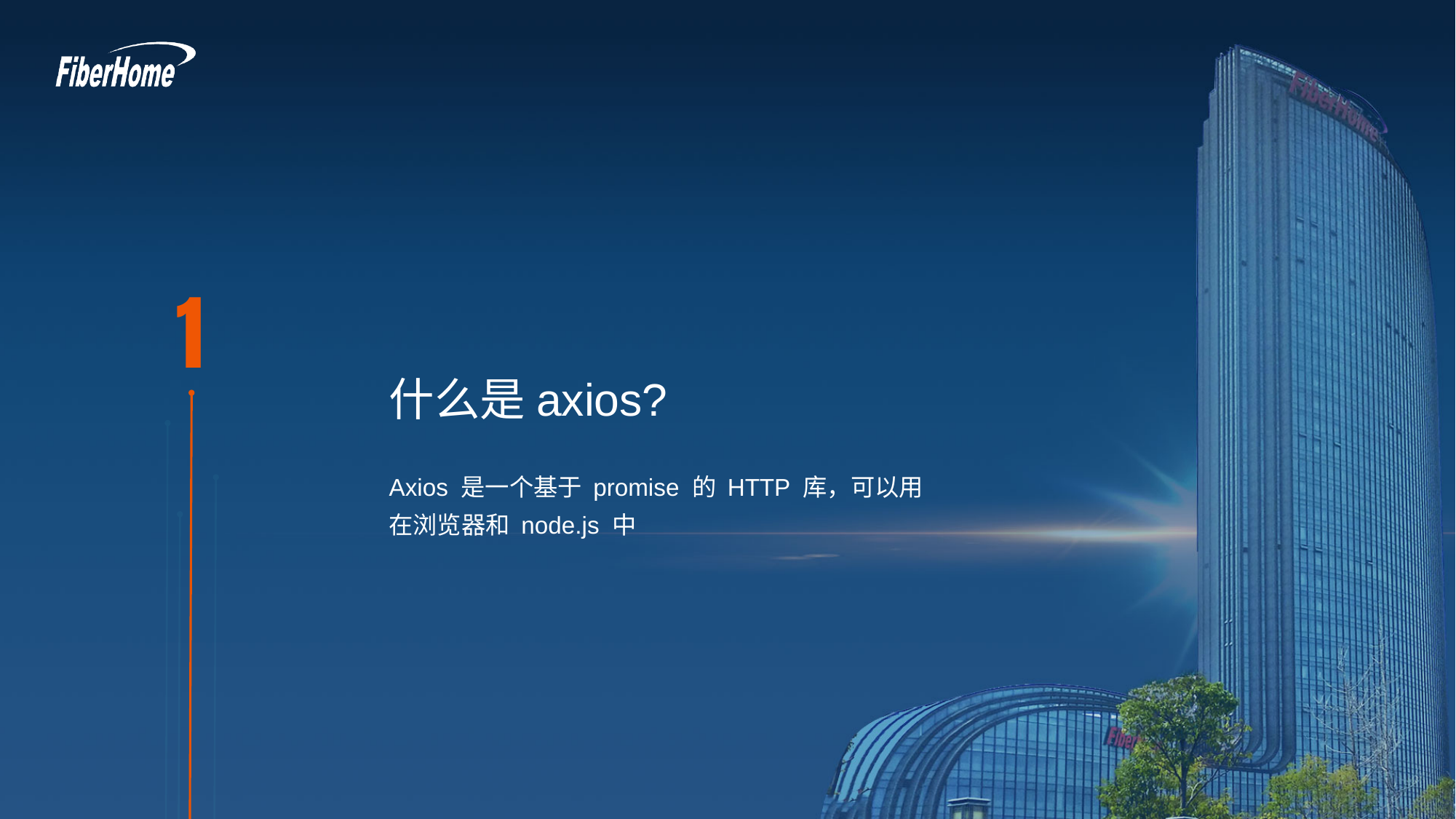

1
什么是axios?

Axios 是一个基于 promise 的 HTTP 库，可以用在浏览器和 node.js 中